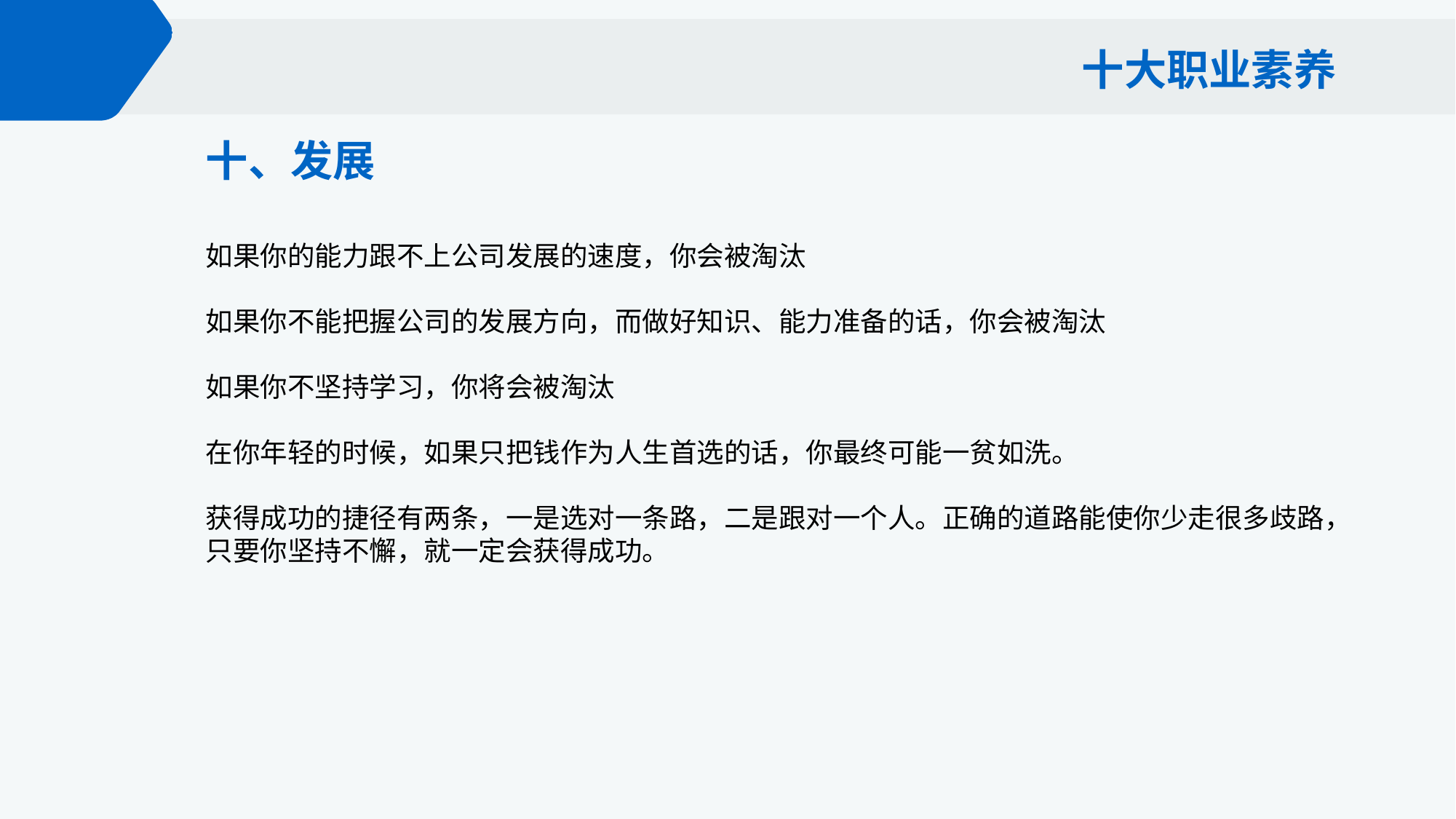

十大职业素养
十、发展
如果你的能力跟不上公司发展的速度，你会被淘汰

如果你不能把握公司的发展方向，而做好知识、能力准备的话，你会被淘汰

如果你不坚持学习，你将会被淘汰

在你年轻的时候，如果只把钱作为人生首选的话，你最终可能一贫如洗。

获得成功的捷径有两条，一是选对一条路，二是跟对一个人。正确的道路能使你少走很多歧路，只要你坚持不懈，就一定会获得成功。